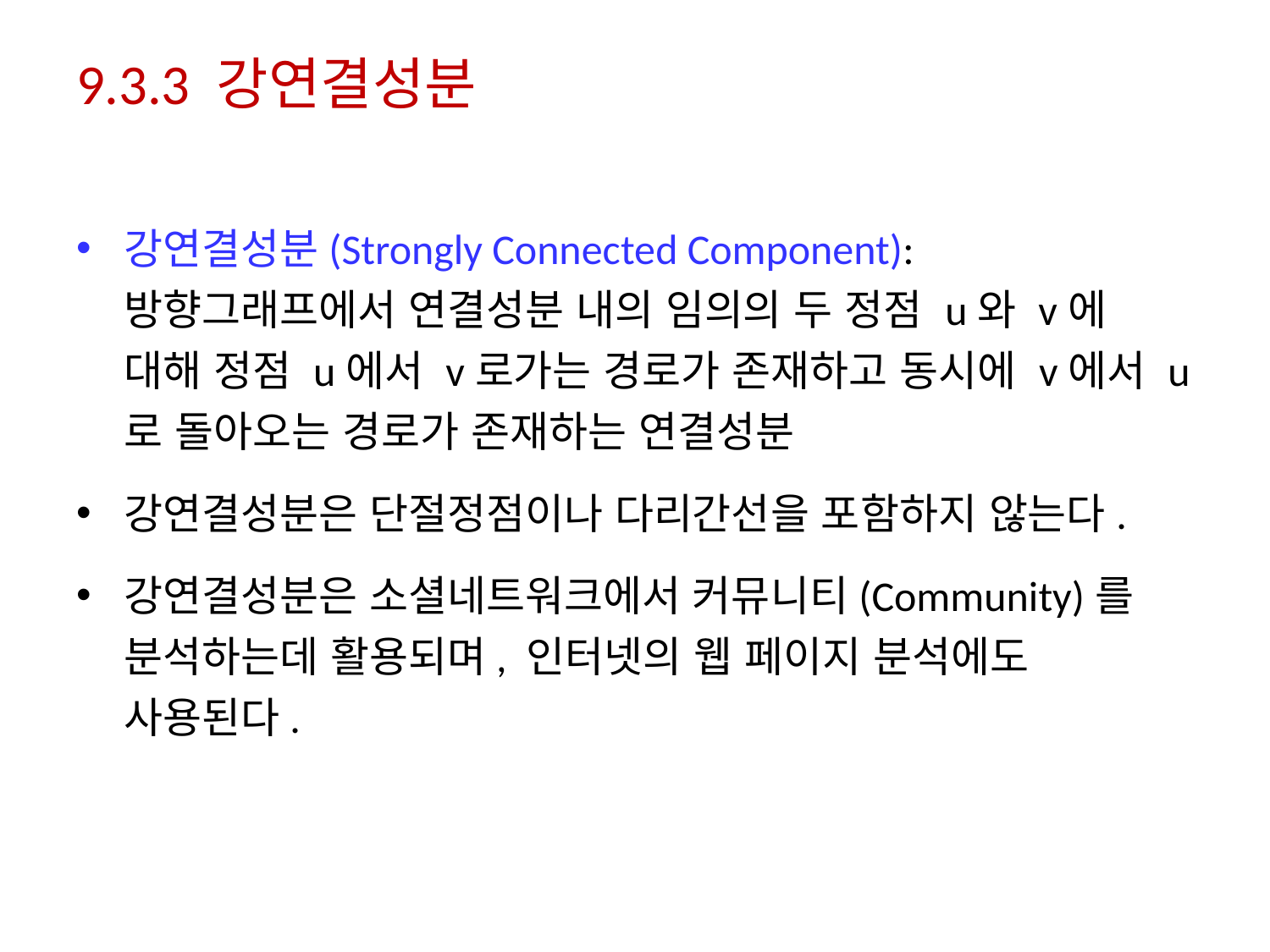

# 9.3.3 강연결성분
강연결성분(Strongly Connected Component): 방향그래프에서 연결성분 내의 임의의 두 정점 u와 v에 대해 정점 u에서 v로가는 경로가 존재하고 동시에 v에서 u로 돌아오는 경로가 존재하는 연결성분
강연결성분은 단절정점이나 다리간선을 포함하지 않는다.
강연결성분은 소셜네트워크에서 커뮤니티(Community)를 분석하는데 활용되며, 인터넷의 웹 페이지 분석에도 사용된다.